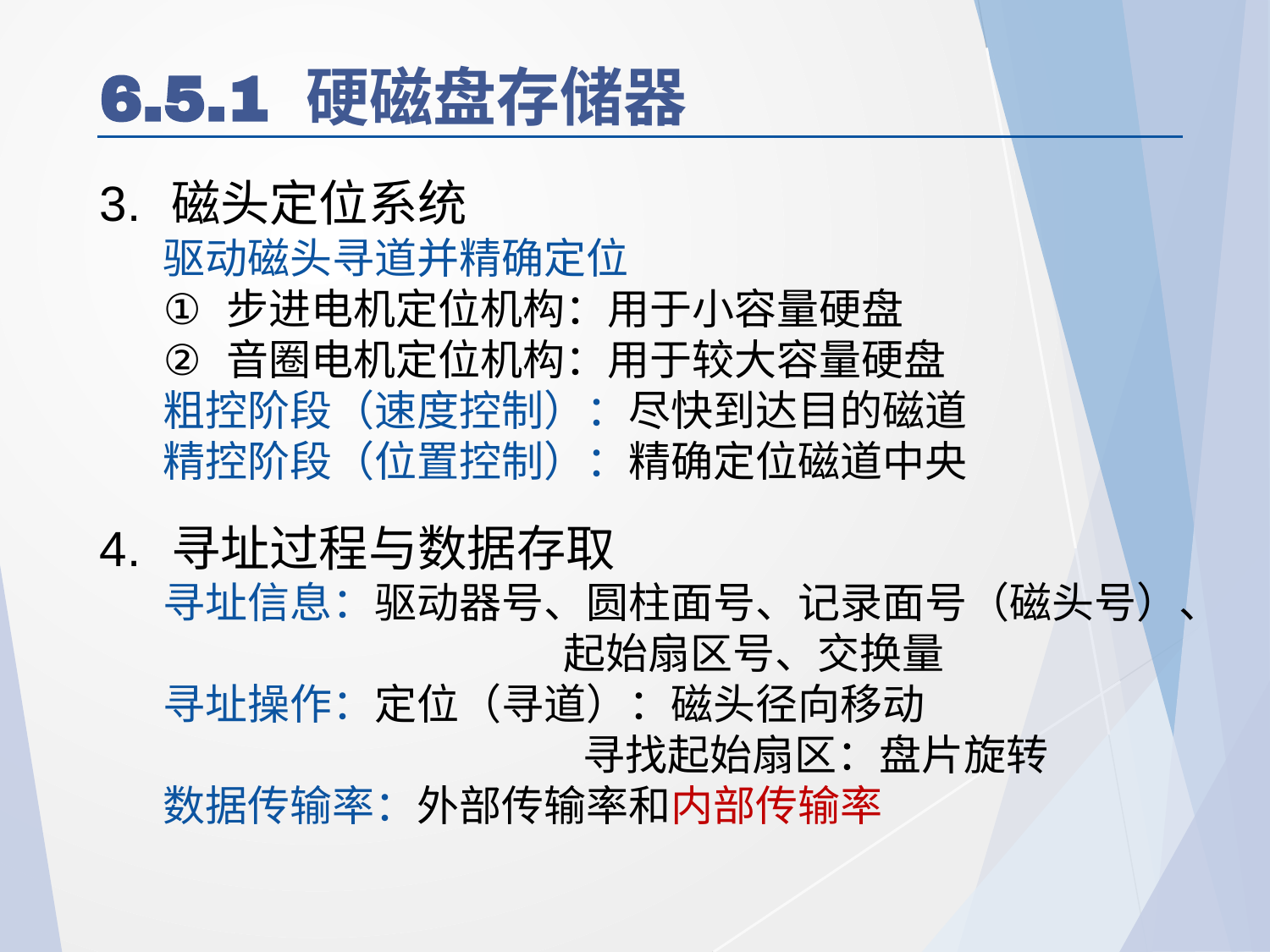

# 6.5.1 硬磁盘存储器
磁头定位系统
驱动磁头寻道并精确定位
步进电机定位机构：用于小容量硬盘
音圈电机定位机构：用于较大容量硬盘
粗控阶段（速度控制）：尽快到达目的磁道
精控阶段（位置控制）：精确定位磁道中央
寻址过程与数据存取
寻址信息：驱动器号、圆柱面号、记录面号（磁头号）、			  起始扇区号、交换量
寻址操作：定位（寻道）：磁头径向移动
			   寻找起始扇区：盘片旋转
数据传输率：外部传输率和内部传输率